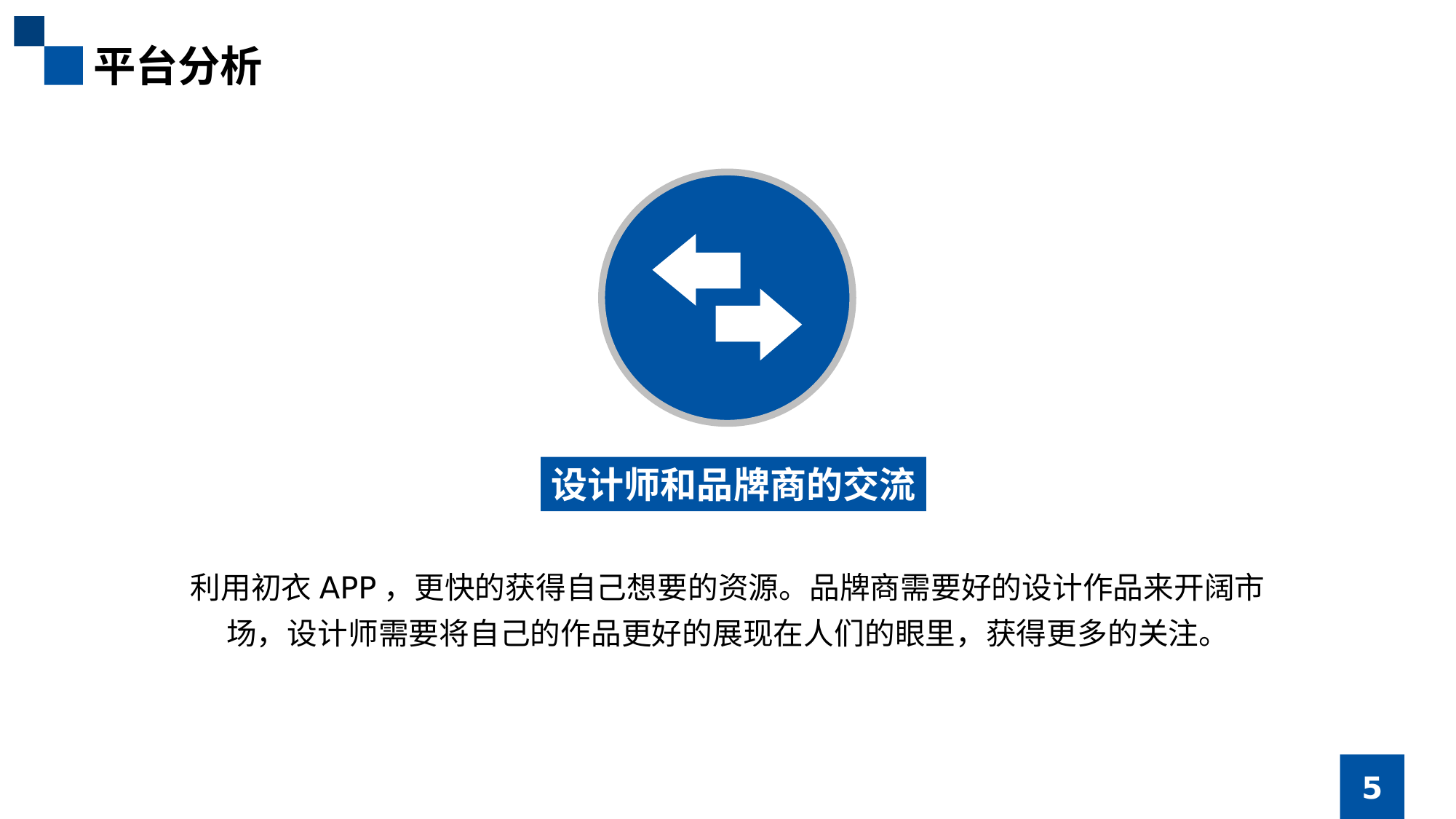

平台分析

设计师和品牌商的交流
利用初衣APP，更快的获得自己想要的资源。品牌商需要好的设计作品来开阔市场，设计师需要将自己的作品更好的展现在人们的眼里，获得更多的关注。
5